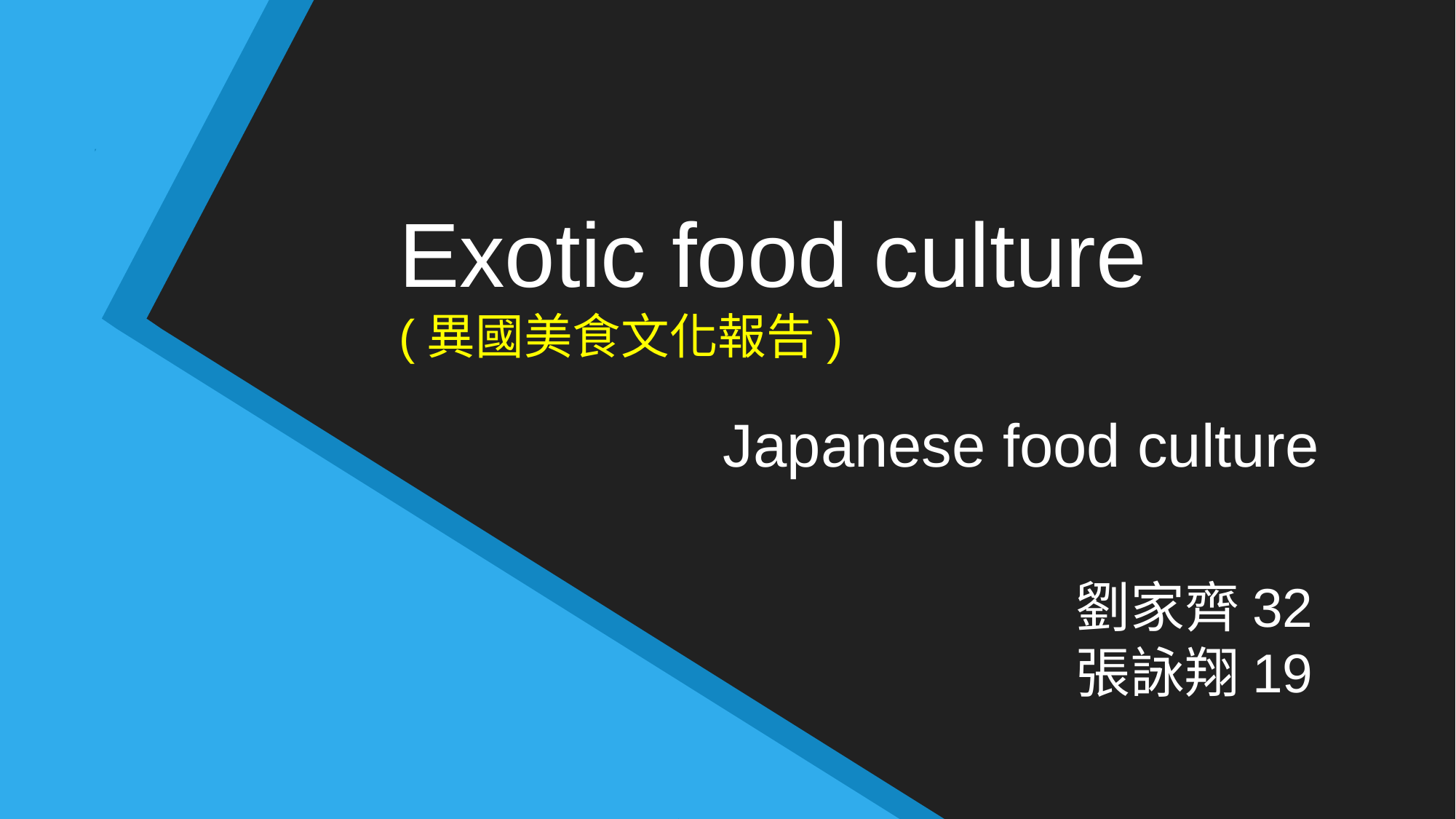

# Exotic food culture (異國美食文化報告)
Japanese food culture

劉家齊32
張詠翔19